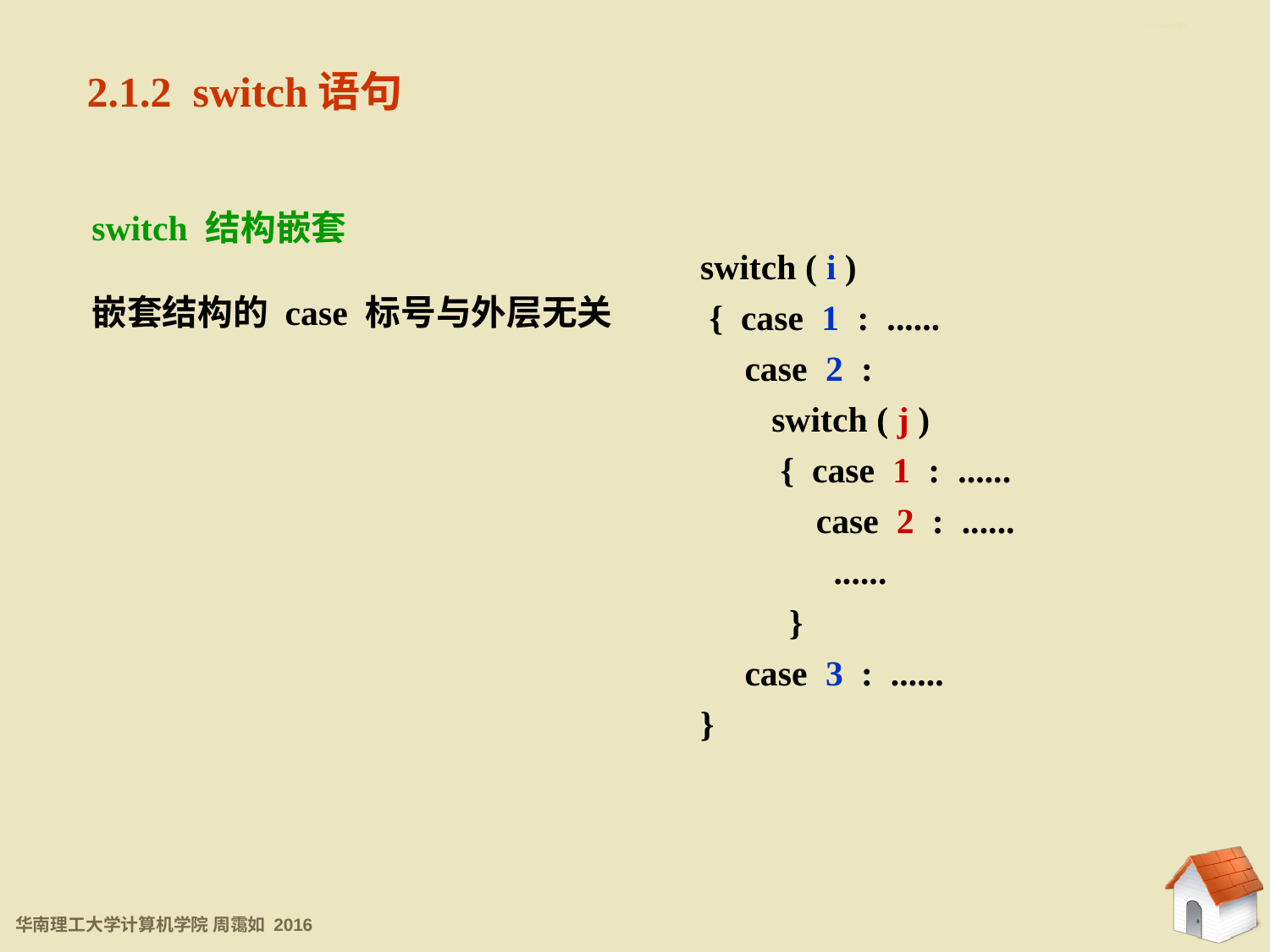

2.1.2  switch 语句
2.1.2  switch语句
switch 结构嵌套

嵌套结构的 case 标号与外层无关
switch ( i )
 {  case  1  :  ......
     case  2  :
        switch ( j )
         {  case  1  :  ......
             case  2  :  ......
               ......
          }
     case  3  :  ......
}